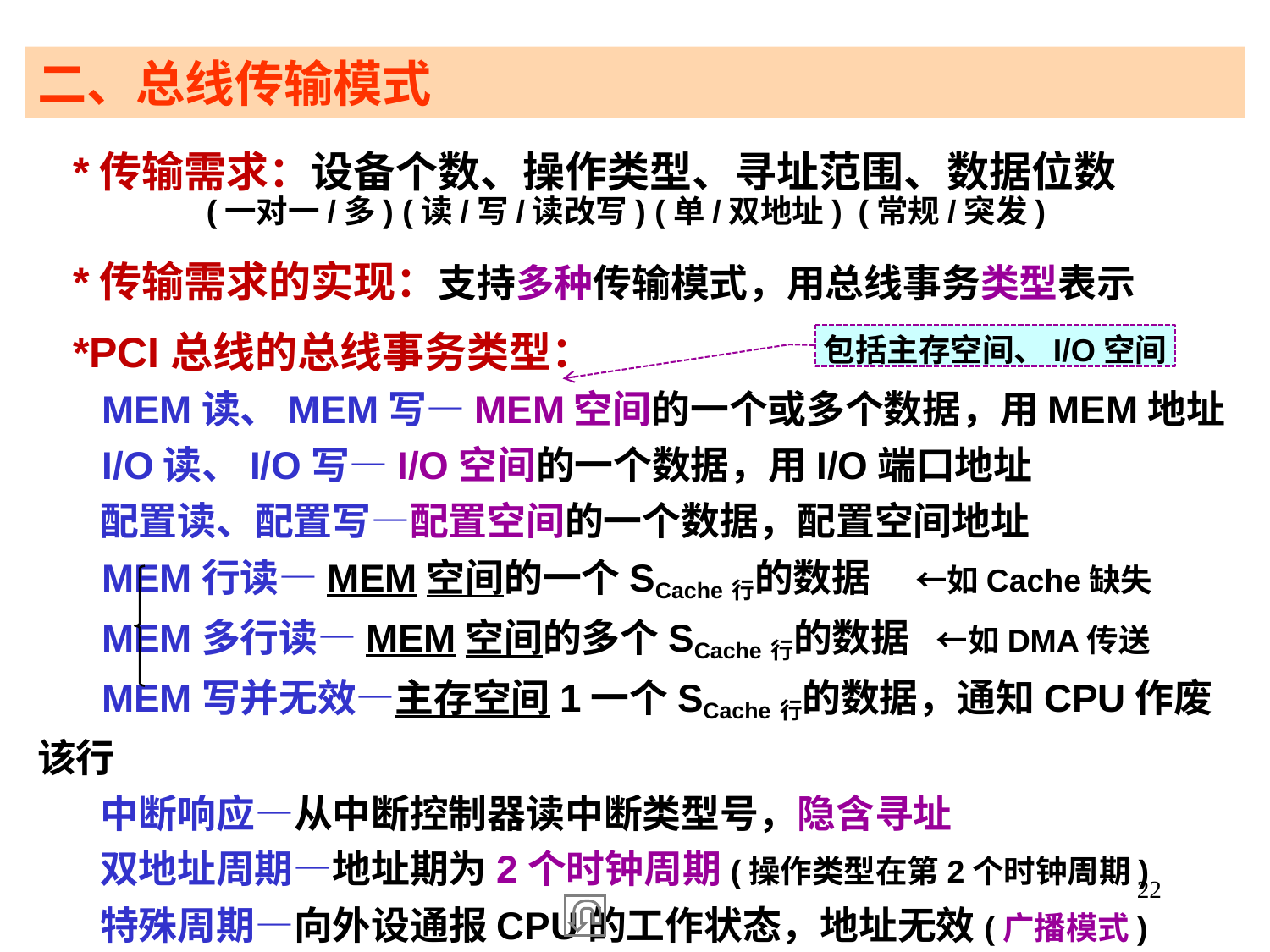

二、总线传输模式
   *传输需求：设备个数、操作类型、寻址范围、数据位数
                   (一对一/多) (读/写/读改写) (单/双地址)  (常规/突发)
   *传输需求的实现：支持多种传输模式，用总线事务类型表示
   *PCI总线的总线事务类型：
      MEM读、MEM写—MEM空间的一个或多个数据，用MEM地址
      I/O读、I/O写—I/O空间的一个数据，用I/O端口地址
      配置读、配置写—配置空间的一个数据，配置空间地址
      MEM行读—MEM空间的一个SCache行的数据     ←如Cache缺失
      MEM多行读—MEM空间的多个SCache行的数据   ←如DMA传送
      MEM写并无效—主存空间1一个SCache行的数据，通知CPU作废该行
      中断响应—从中断控制器读中断类型号，隐含寻址
      双地址周期—地址期为2个时钟周期(操作类型在第2个时钟周期)
      特殊周期—向外设通报CPU的工作状态，地址无效(广播模式)
包括主存空间、I/O空间

22